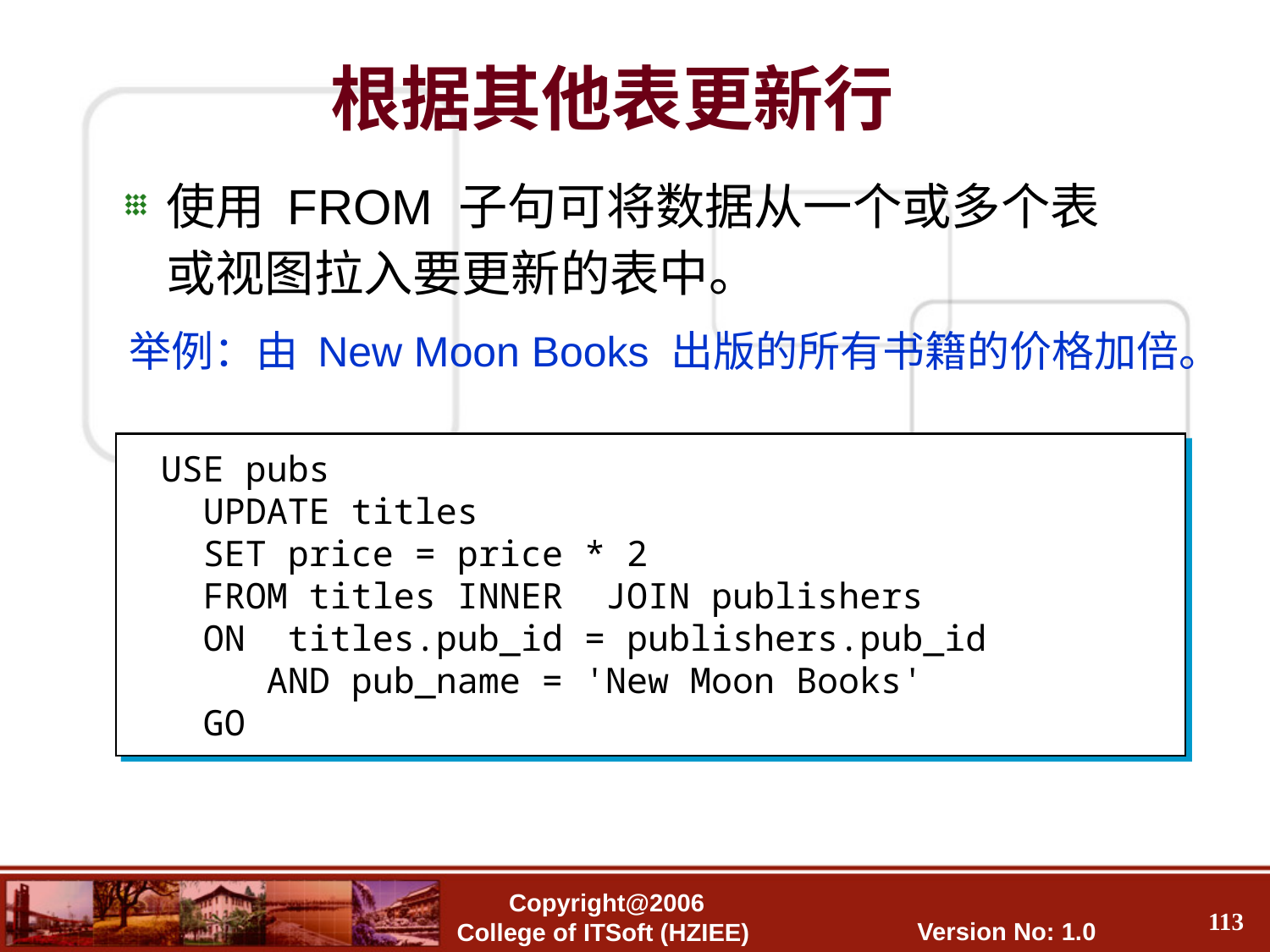

根据其他表更新行
使用 FROM 子句可将数据从一个或多个表或视图拉入要更新的表中。
举例：由 New Moon Books 出版的所有书籍的价格加倍。
USE pubs
  UPDATE titles
  SET price = price * 2
  FROM titles INNER  JOIN publishers
  ON  titles.pub_id = publishers.pub_id
     AND pub_name = 'New Moon Books'
  GO